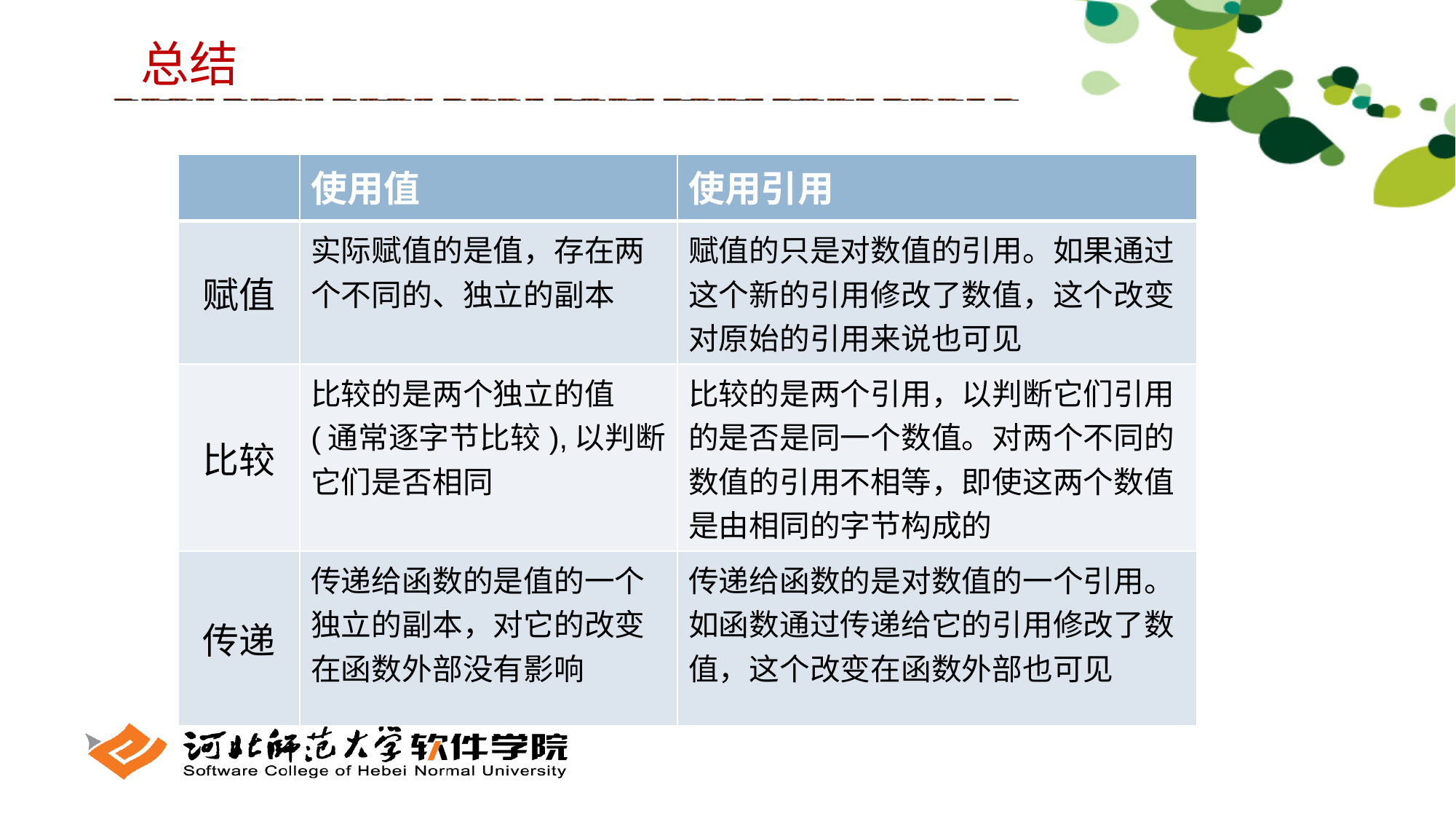

总结
|  | 使用值 | 使用引用 |
| --- | --- | --- |
| 赋值 | 实际赋值的是值，存在两个不同的、独立的副本 | 赋值的只是对数值的引用。如果通过这个新的引用修改了数值，这个改变对原始的引用来说也可见 |
| 比较 | 比较的是两个独立的值(通常逐字节比较),以判断它们是否相同 | 比较的是两个引用，以判断它们引用的是否是同一个数值。对两个不同的数值的引用不相等，即使这两个数值是由相同的字节构成的 |
| 传递 | 传递给函数的是值的一个独立的副本，对它的改变在函数外部没有影响 | 传递给函数的是对数值的一个引用。如函数通过传递给它的引用修改了数值，这个改变在函数外部也可见 |